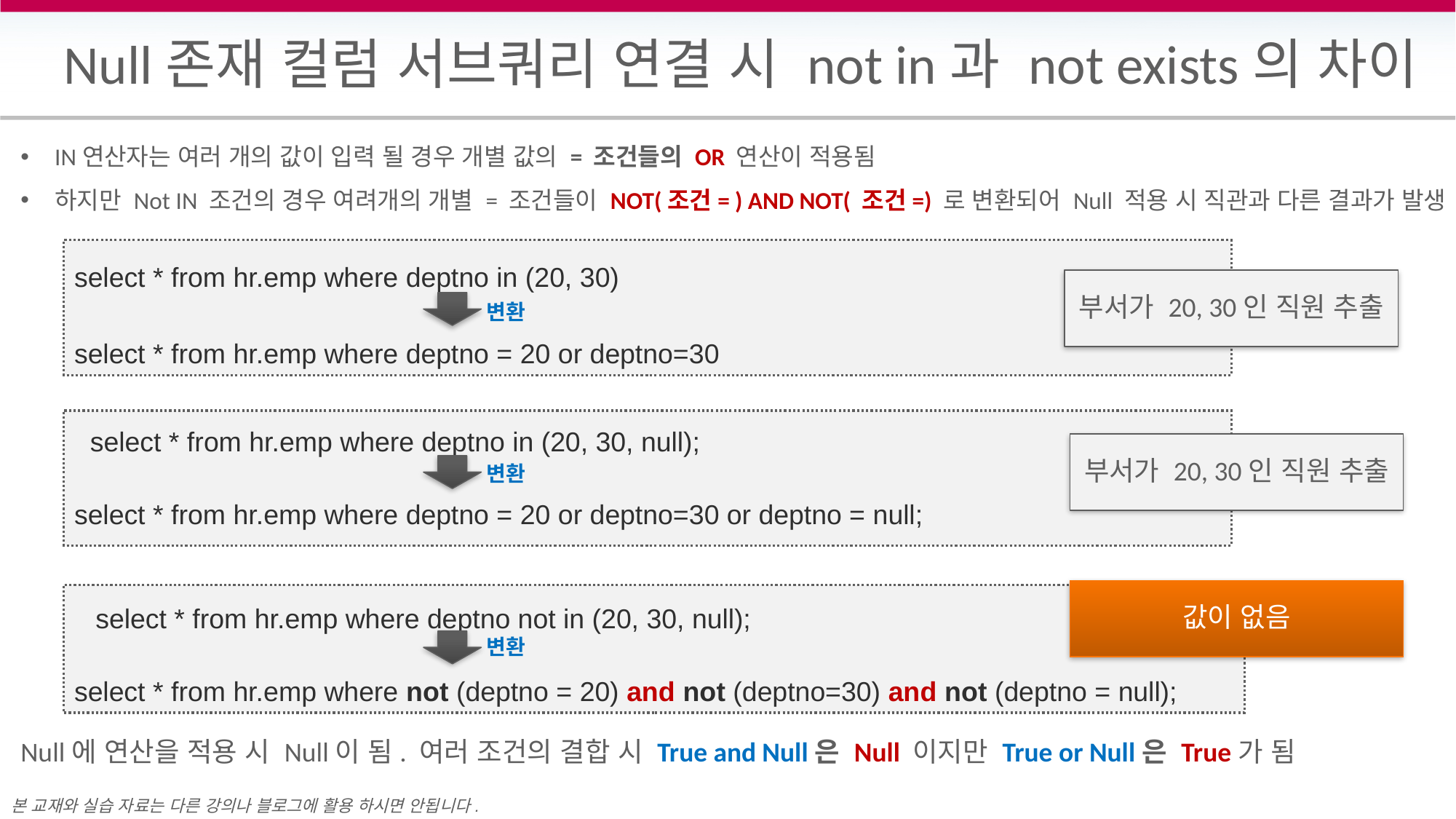

# Null존재 컬럼 서브쿼리 연결 시 not in과 not exists의 차이
IN연산자는 여러 개의 값이 입력 될 경우 개별 값의 = 조건들의 OR 연산이 적용됨
하지만 Not IN 조건의 경우 여려개의 개별 = 조건들이 NOT(조건= ) AND NOT( 조건=) 로 변환되어 Null 적용 시 직관과 다른 결과가 발생
select * from hr.emp where deptno in (20, 30)

부서가 20, 30인 직원 추출

변환
select * from hr.emp where deptno = 20 or deptno=30
select * from hr.emp where deptno in (20, 30, null);

부서가 20, 30인 직원 추출

변환
select * from hr.emp where deptno = 20 or deptno=30 or deptno = null;
select * from hr.emp where deptno not in (20, 30, null);
값이 없음

변환
select * from hr.emp where not (deptno = 20) and not (deptno=30) and not (deptno = null);
Null에 연산을 적용 시 Null이 됨. 여러 조건의 결합 시 True and Null은 Null 이지만 True or Null은 True가 됨